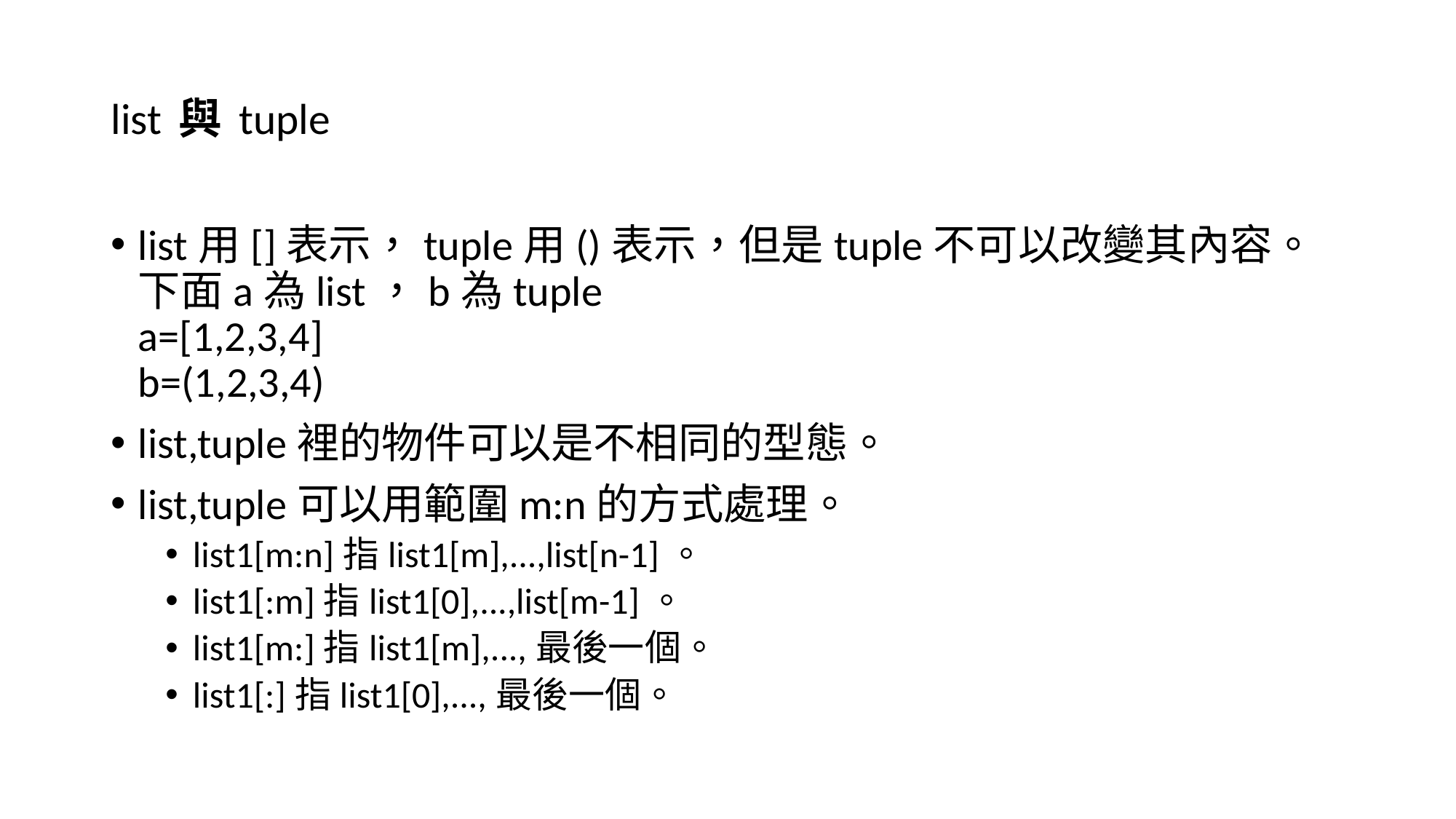

# list 與 tuple
list用[]表示，tuple用()表示，但是tuple不可以改變其內容。下面a為list，b為tuple
a=[1,2,3,4]
b=(1,2,3,4)
list,tuple裡的物件可以是不相同的型態。
list,tuple可以用範圍m:n的方式處理。
list1[m:n]指list1[m],...,list[n-1]。
list1[:m]指list1[0],...,list[m-1]。
list1[m:]指list1[m],...,最後一個。
list1[:]指list1[0],...,最後一個。